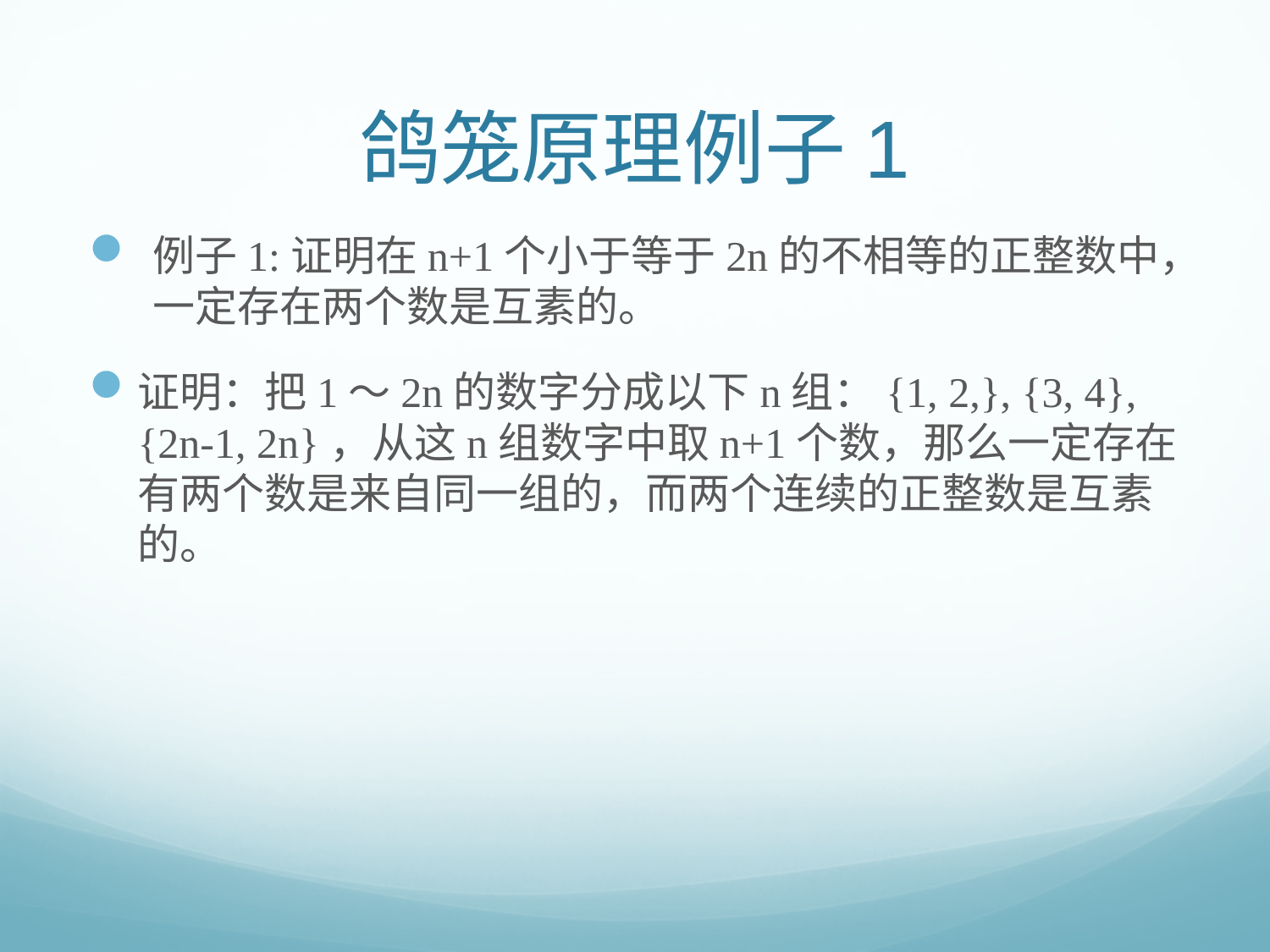

# 鸽笼原理例子1
例子1:证明在n+1个小于等于2n的不相等的正整数中，一定存在两个数是互素的。
证明：把1～2n的数字分成以下n组：{1, 2,}, {3, 4}, {2n-1, 2n}，从这n组数字中取n+1个数，那么一定存在有两个数是来自同一组的，而两个连续的正整数是互素的。